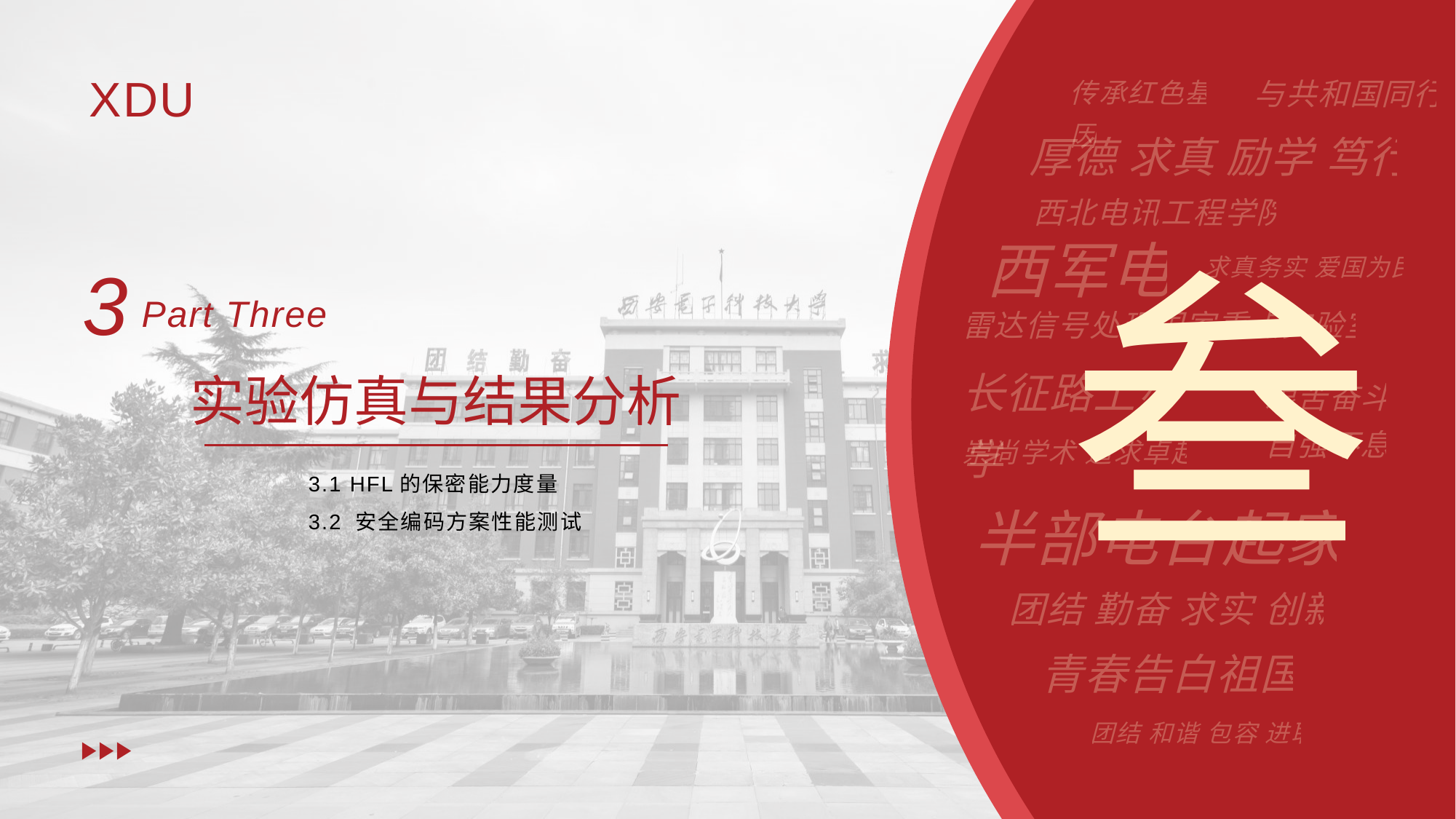

3
Part Three
实验仿真与结果分析

叁
3.1 HFL的保密能力度量
3.2 安全编码方案性能测试